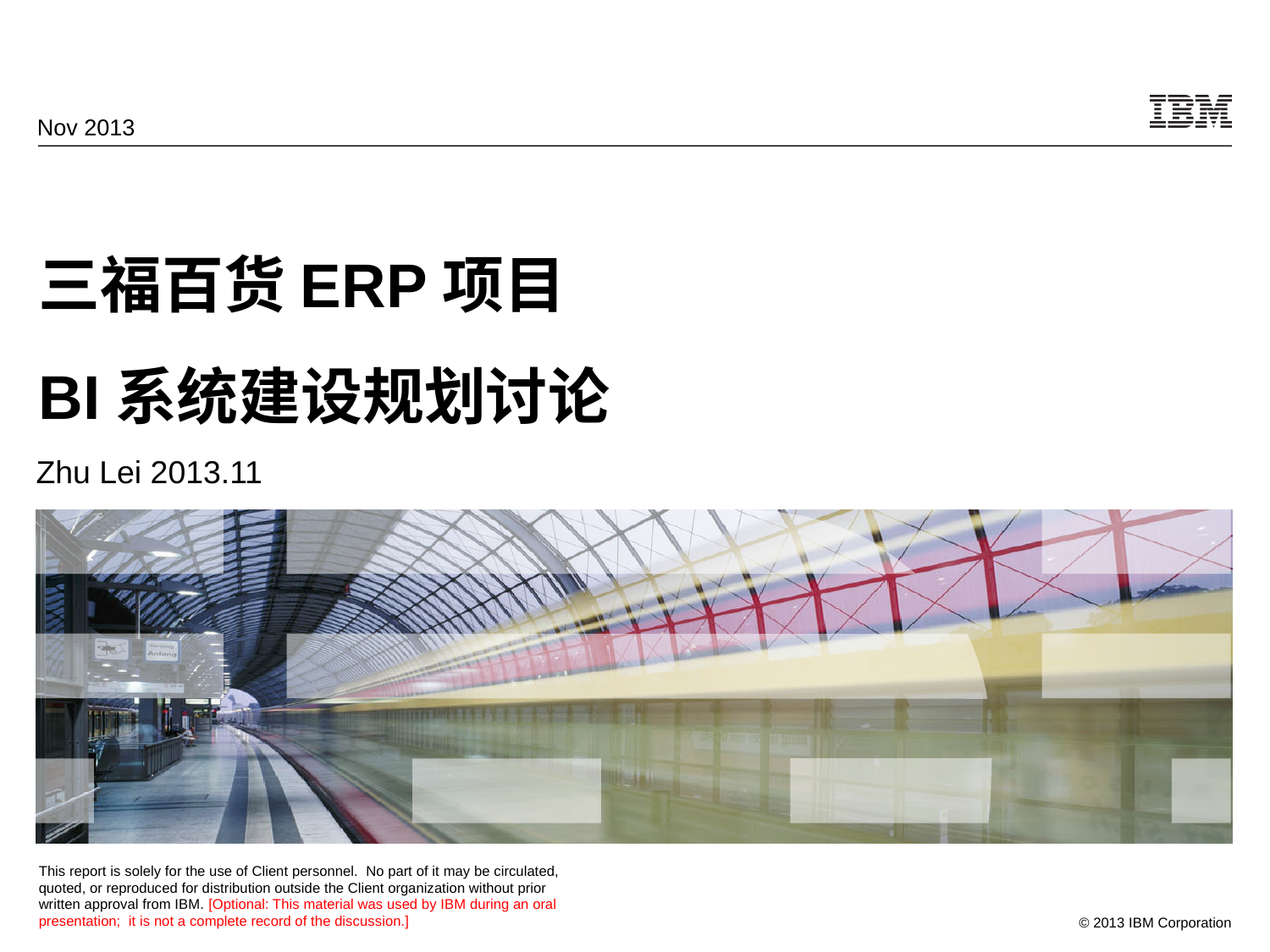

Nov 2013
# 三福百货ERP项目 BI系统建设规划讨论
Zhu Lei 2013.11